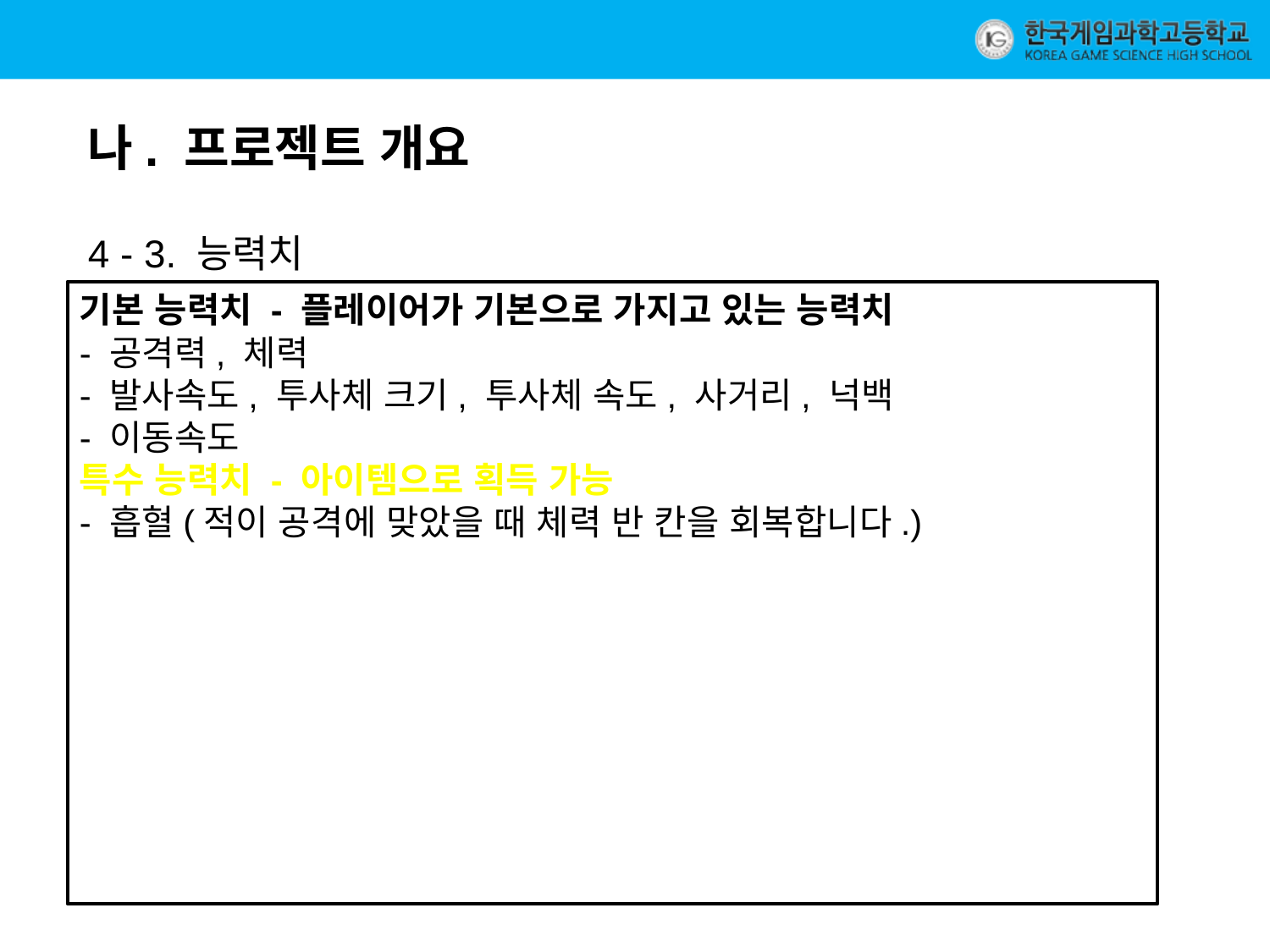

나. 프로젝트 개요
4 - 3. 능력치

기본 능력치 - 플레이어가 기본으로 가지고 있는 능력치
- 공격력, 체력
- 발사속도, 투사체 크기, 투사체 속도, 사거리, 넉백
- 이동속도
특수 능력치 - 아이템으로 획득 가능
- 흡혈(적이 공격에 맞았을 때 체력 반 칸을 회복합니다.)